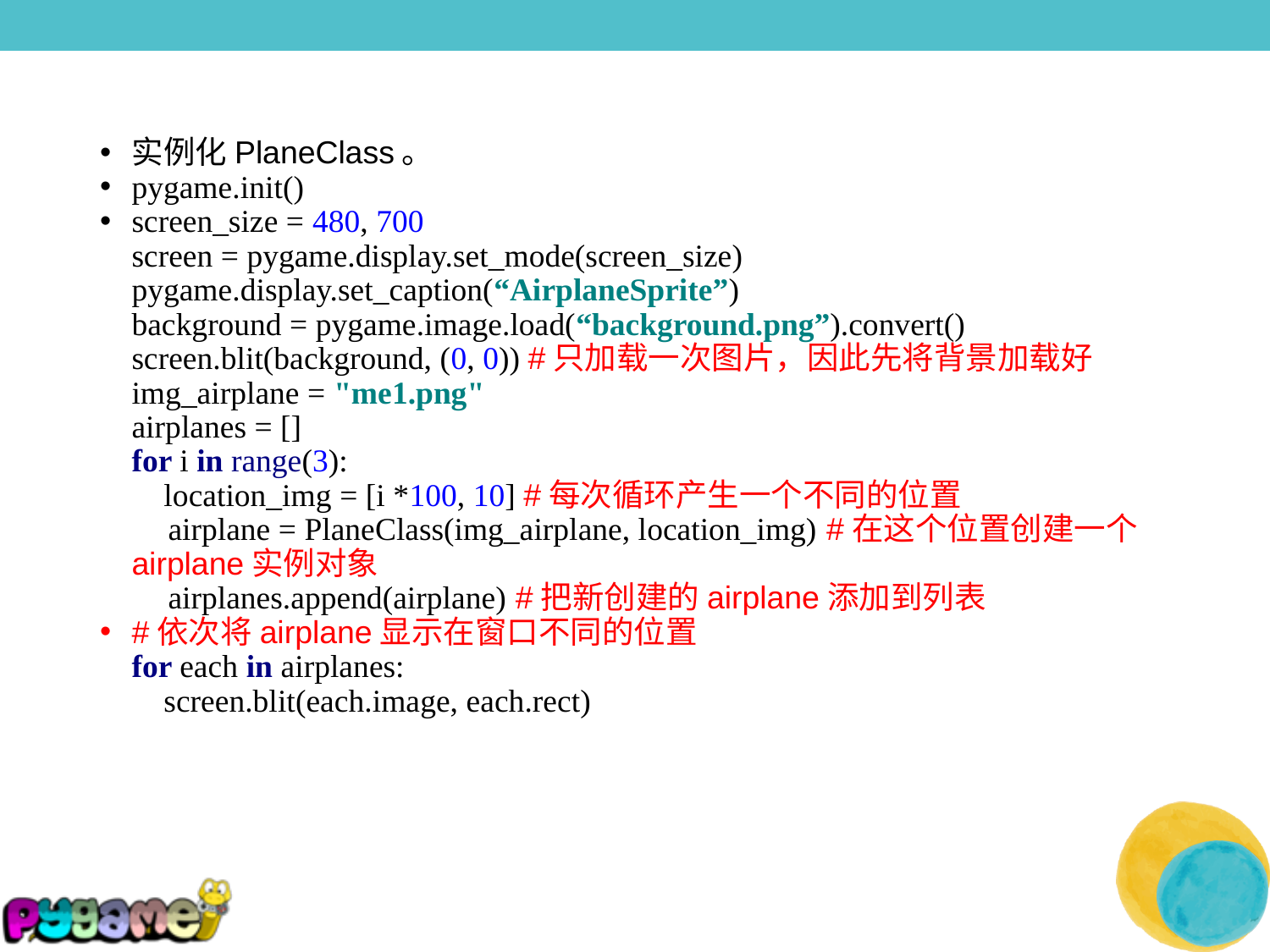

实例化PlaneClass。
pygame.init()
screen_size = 480, 700
screen = pygame.display.set_mode(screen_size)
pygame.display.set_caption(“AirplaneSprite”)
background = pygame.image.load(“background.png”).convert()
screen.blit(background, (0, 0)) #只加载一次图片，因此先将背景加载好
img_airplane = "me1.png"
airplanes = []
for i in range(3):
    location_img = [i *100, 10] #每次循环产生一个不同的位置
    airplane = PlaneClass(img_airplane, location_img) #在这个位置创建一个airplane实例对象
    airplanes.append(airplane) #把新创建的airplane添加到列表
#依次将airplane显示在窗口不同的位置
for each in airplanes:
    screen.blit(each.image, each.rect)